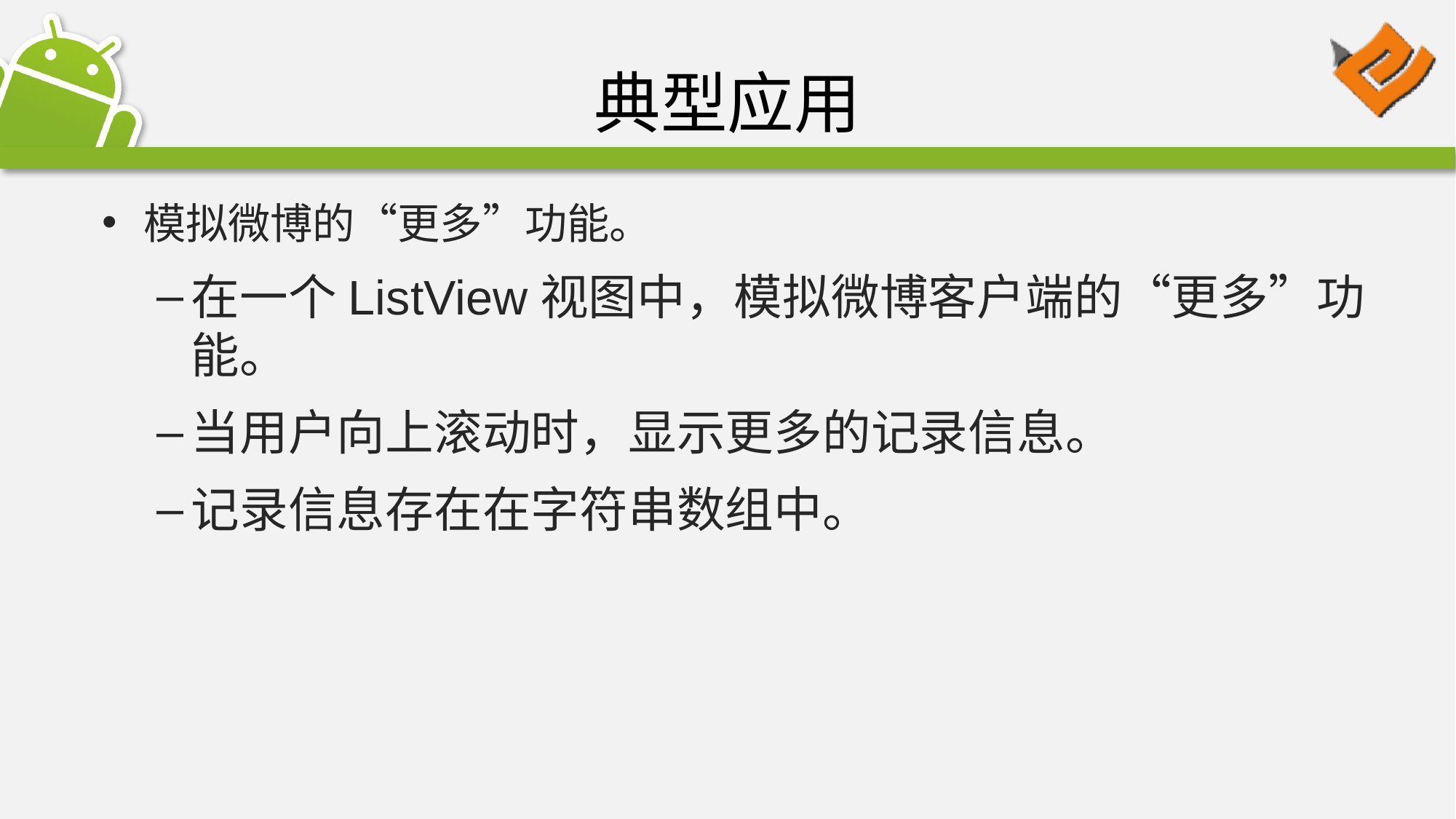

# 典型应用
模拟微博的“更多”功能。
在一个ListView视图中，模拟微博客户端的“更多”功能。
当用户向上滚动时，显示更多的记录信息。
记录信息存在在字符串数组中。